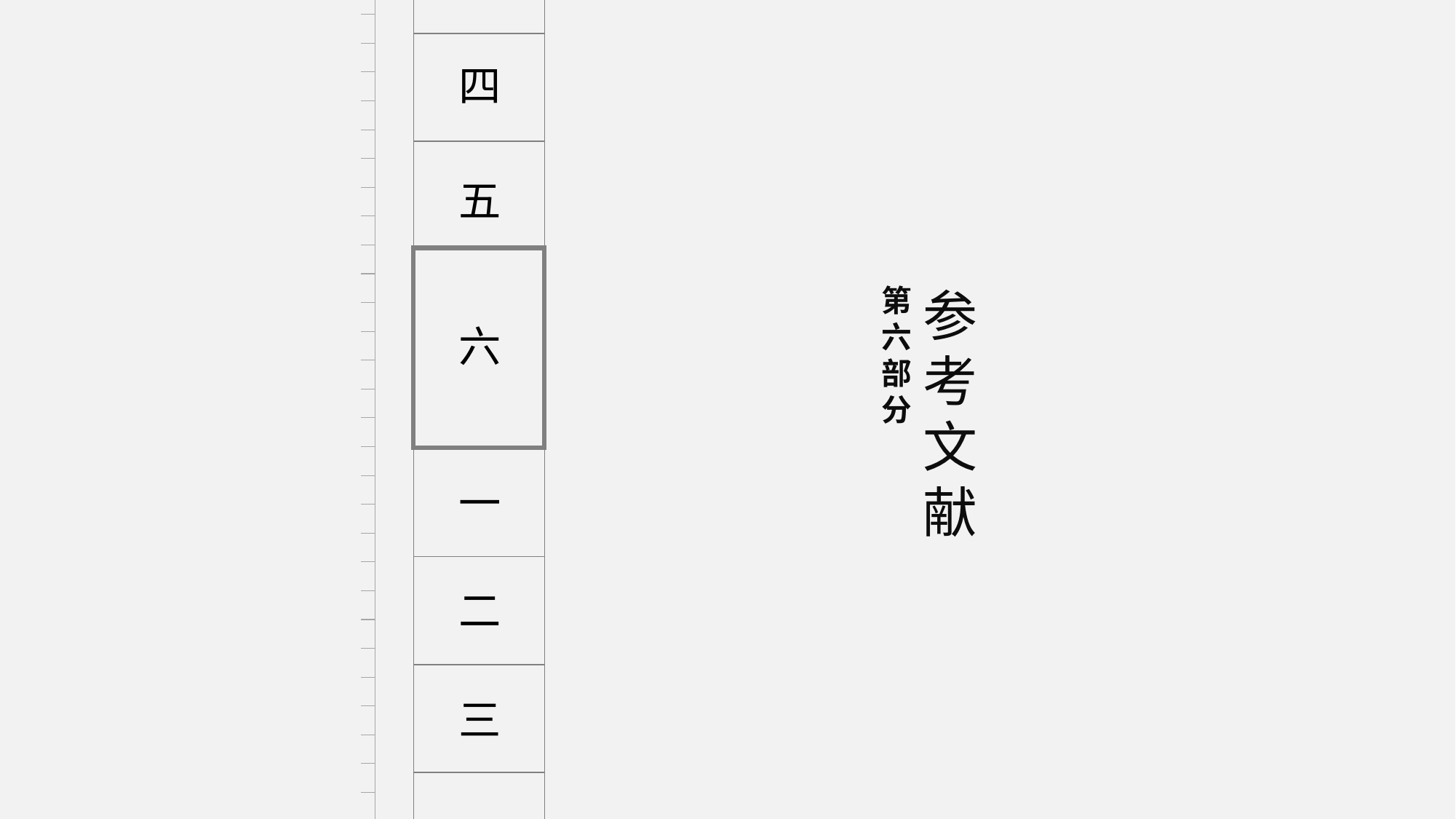

四
五
第六部分
参考文献
六
一
二
三